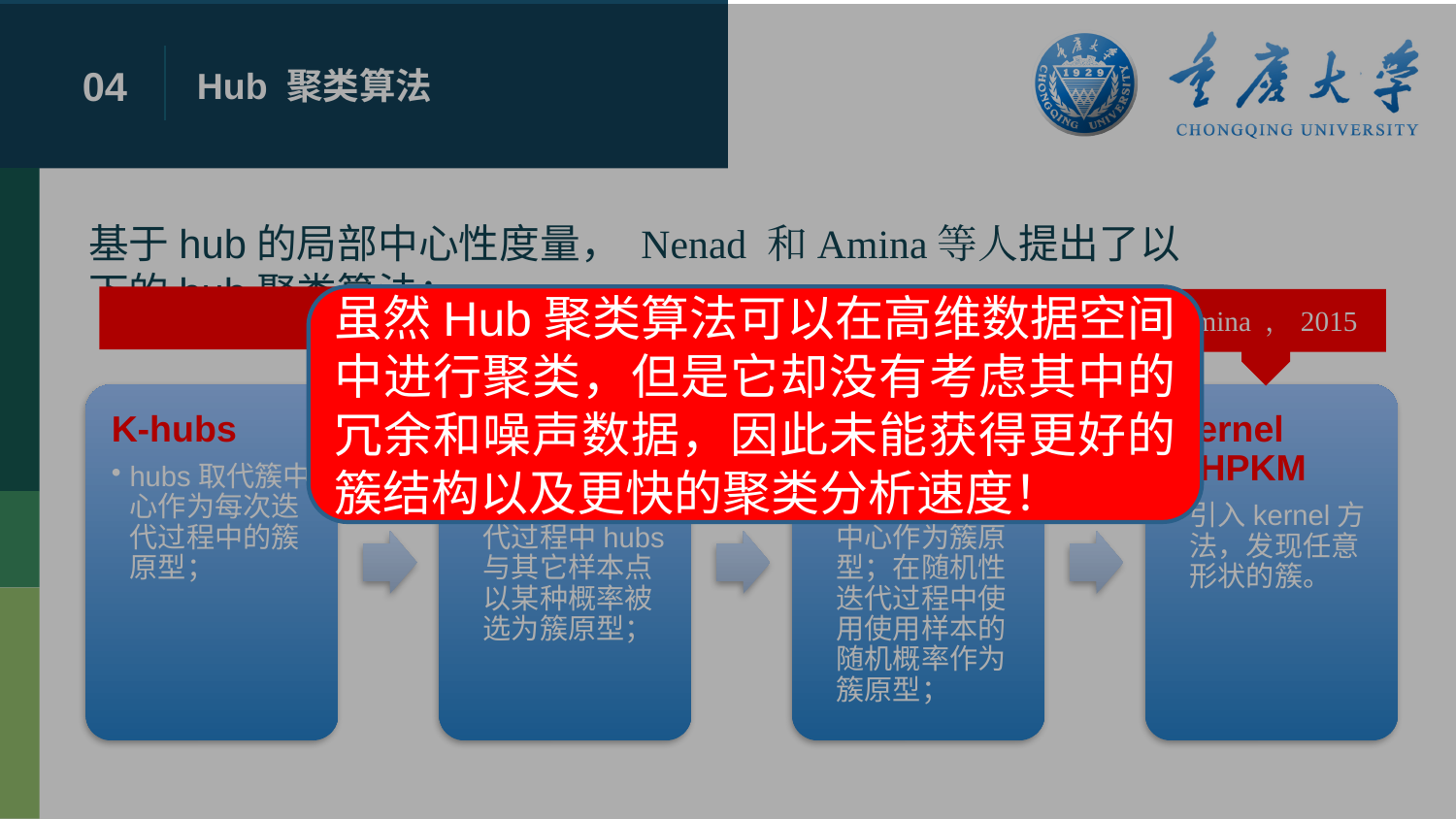

# Hub 聚类算法

04
K-hubs
hubs取代簇中心作为每次迭代过程中的簇原型；

GHPC
引入了随机因子，在每次迭代过程中hubs与其它样本点以某种概率被选为簇原型；

GHPKM
在确定性迭代过程中使用簇中心作为簇原型；在随机性迭代过程中使用使用样本的随机概率作为簇原型；

Kernel GHPKM
引入kernel方法，发现任意形状的簇。
基于hub的局部中心性度量， Nenad 和Amina等人提出了以下的hub聚类算法：
Nenad，2014
虽然Hub聚类算法可以在高维数据空间中进行聚类，但是它却没有考虑其中的冗余和噪声数据，因此未能获得更好的簇结构以及更快的聚类分析速度！
Amina ，2015